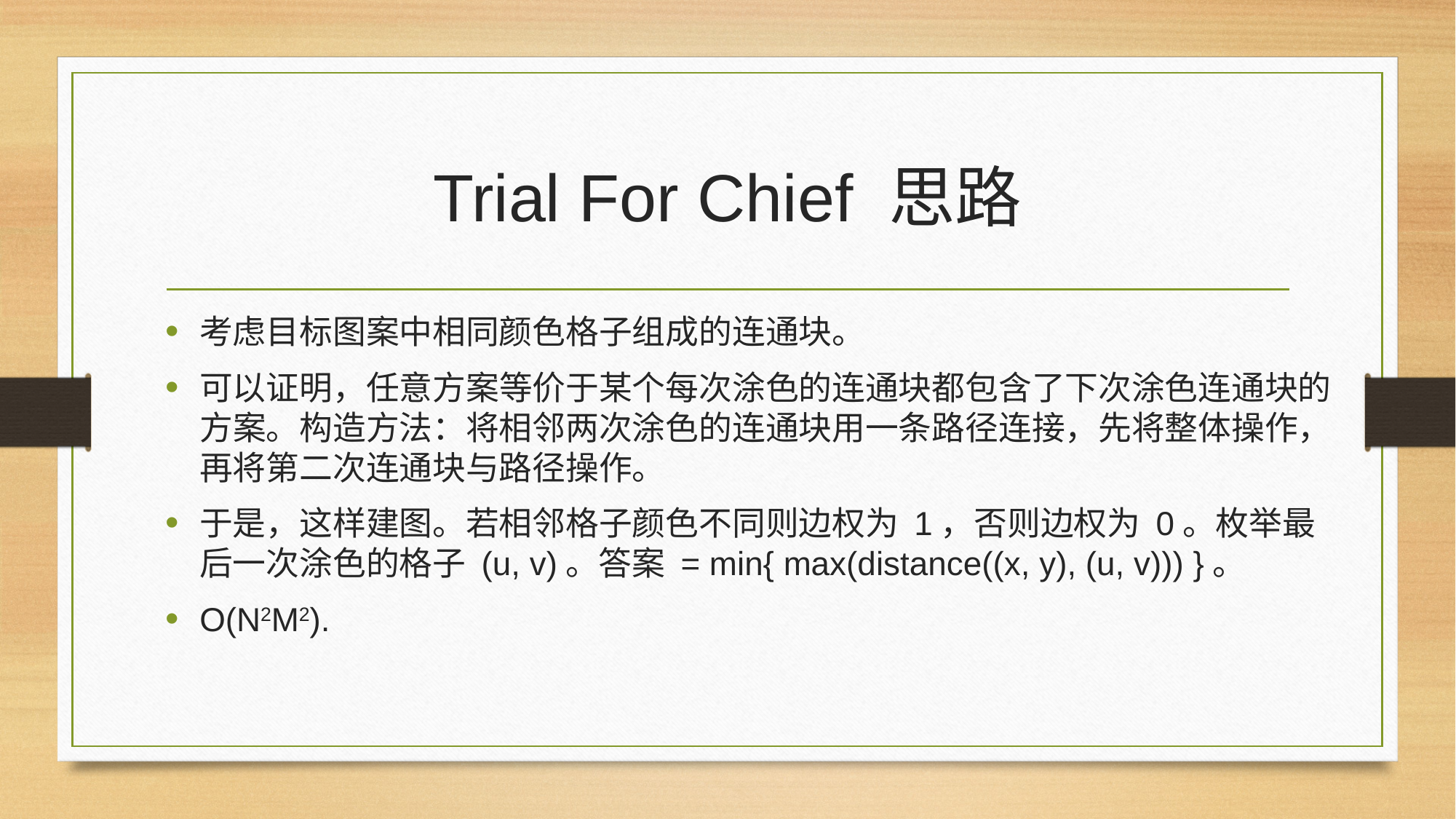

# Trial For Chief 思路
考虑目标图案中相同颜色格子组成的连通块。
可以证明，任意方案等价于某个每次涂色的连通块都包含了下次涂色连通块的方案。构造方法：将相邻两次涂色的连通块用一条路径连接，先将整体操作，再将第二次连通块与路径操作。
于是，这样建图。若相邻格子颜色不同则边权为 1，否则边权为 0。枚举最后一次涂色的格子 (u, v)。答案 = min{ max(distance((x, y), (u, v))) }。
O(N2M2).